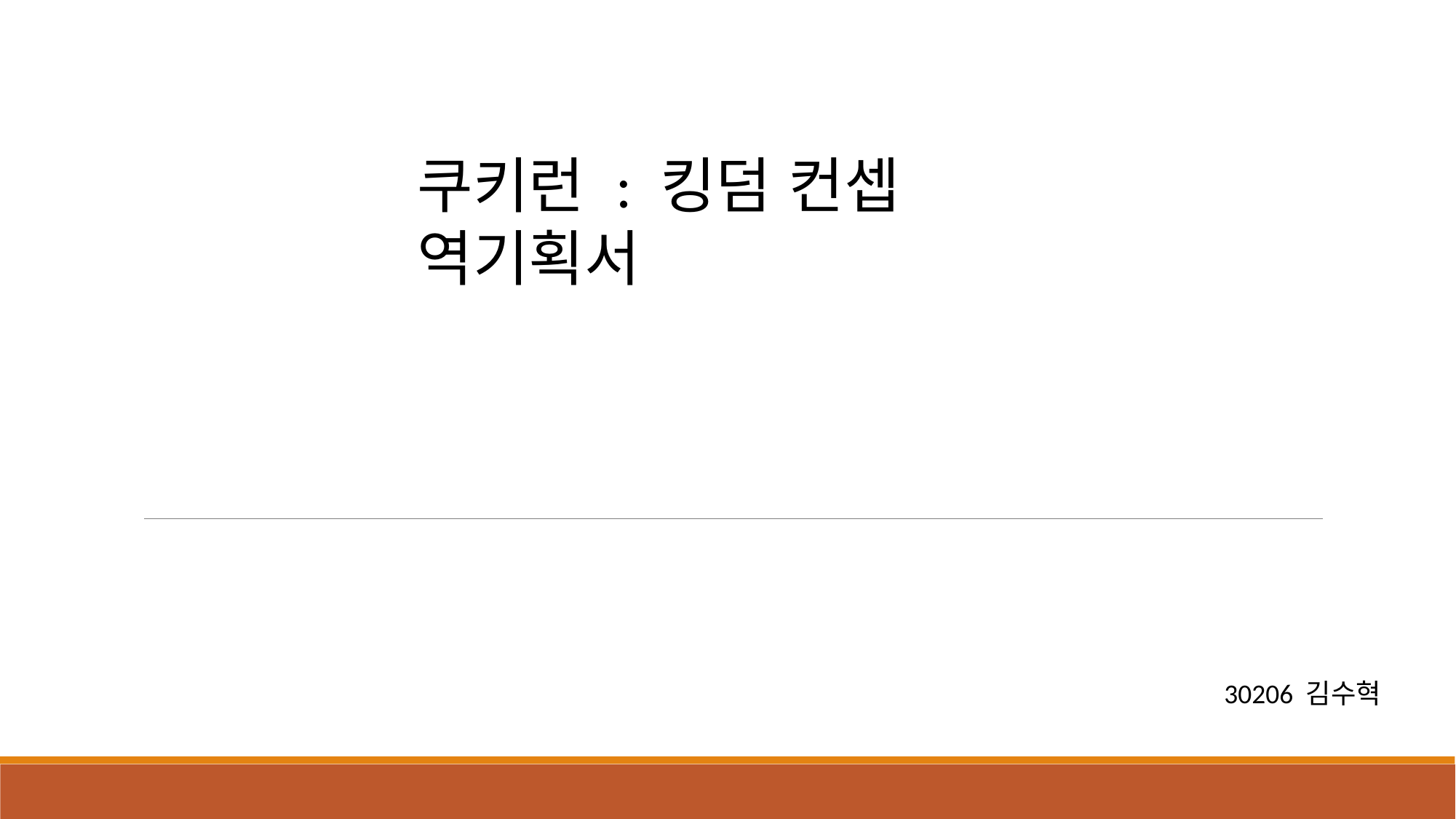

쿠키런 : 킹덤 컨셉 역기획서
30206 김수혁